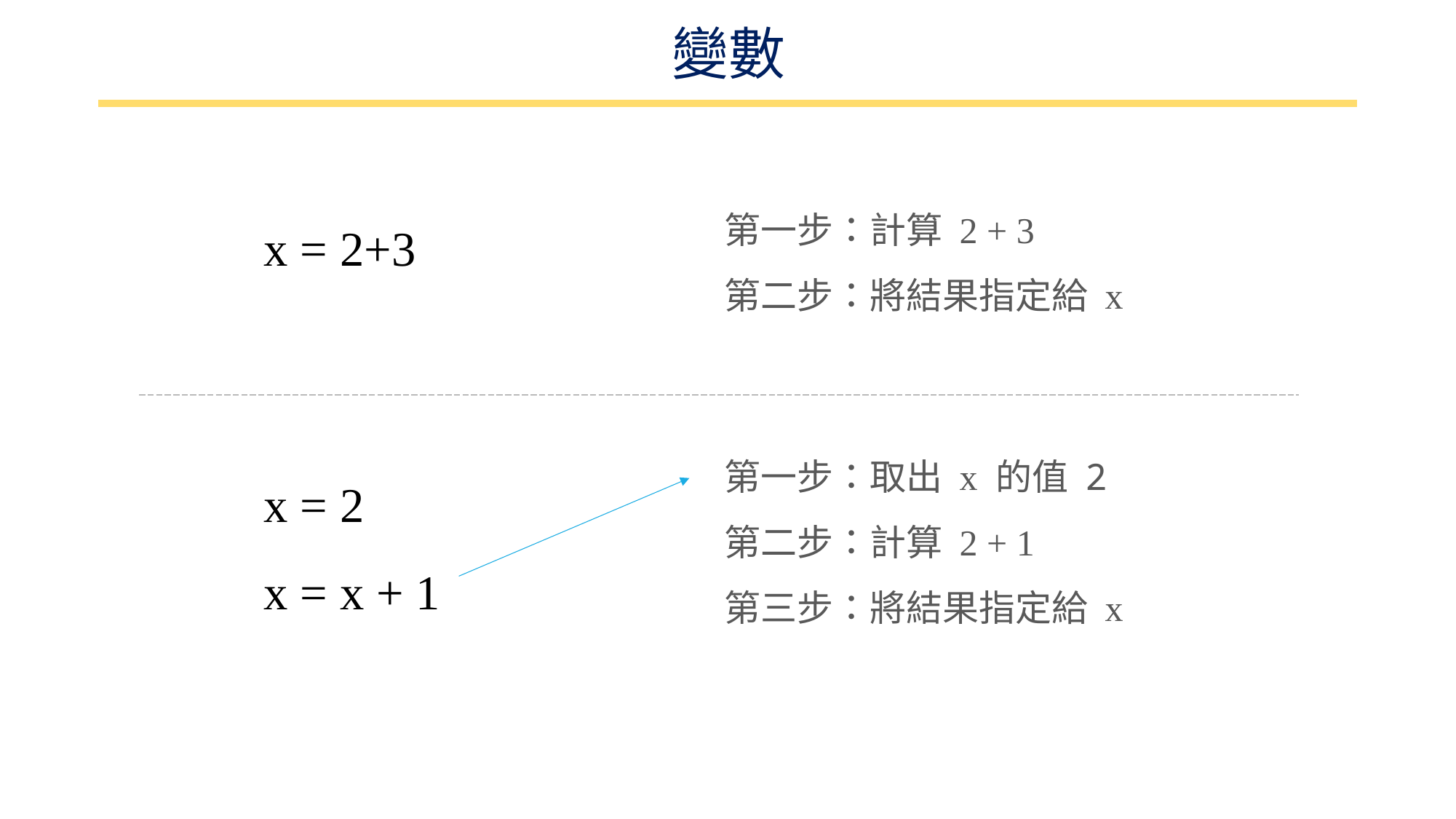

# 變數
第一步：計算 2 + 3
第二步：將結果指定給 x
x = 2+3
第一步：取出 x 的值 2
第二步：計算 2 + 1
第三步：將結果指定給 x
x = 2
x = x + 1